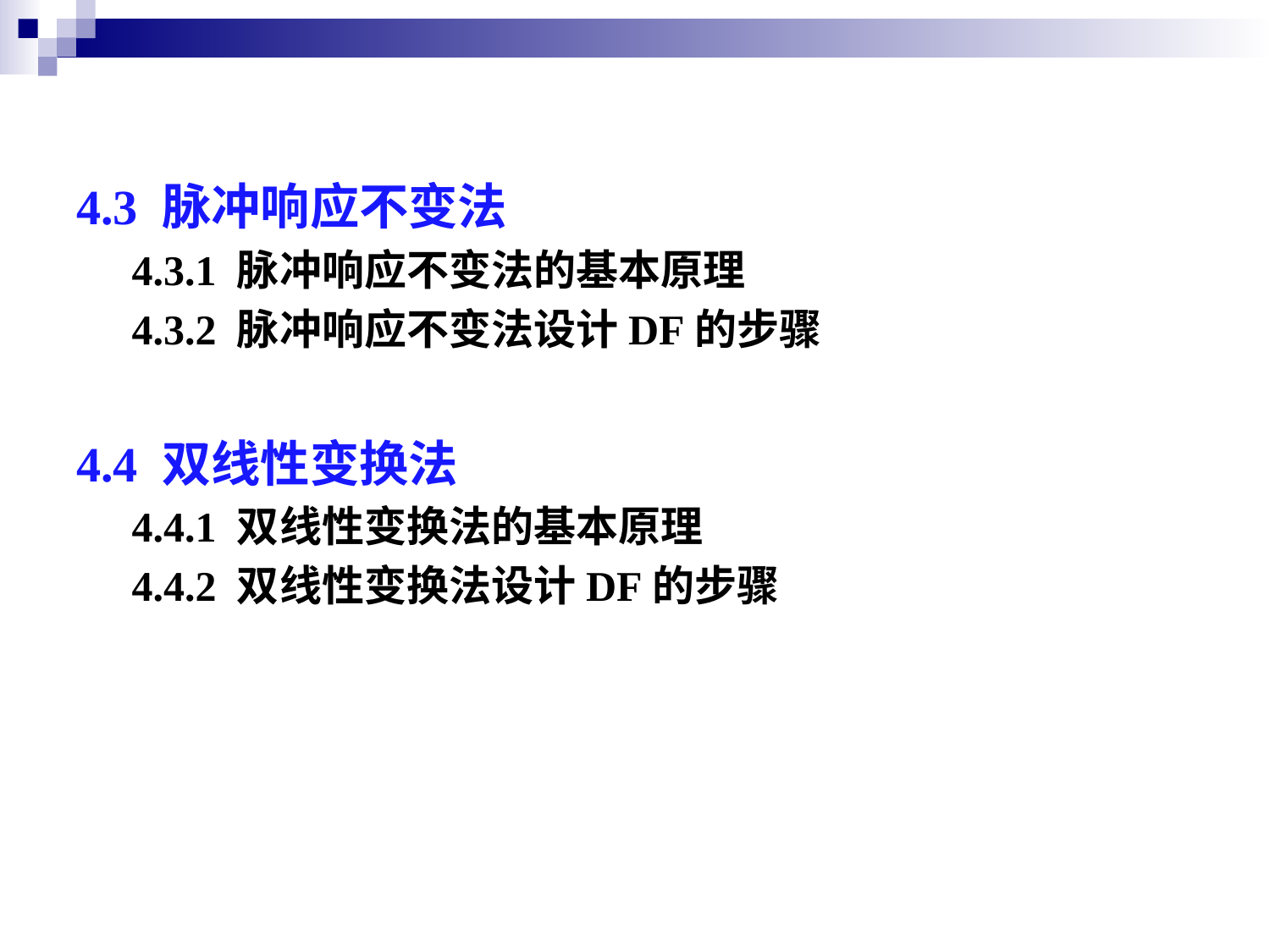

4.3 脉冲响应不变法
4.3.1 脉冲响应不变法的基本原理
4.3.2 脉冲响应不变法设计DF的步骤

4.4 双线性变换法
4.4.1 双线性变换法的基本原理
4.4.2 双线性变换法设计DF的步骤